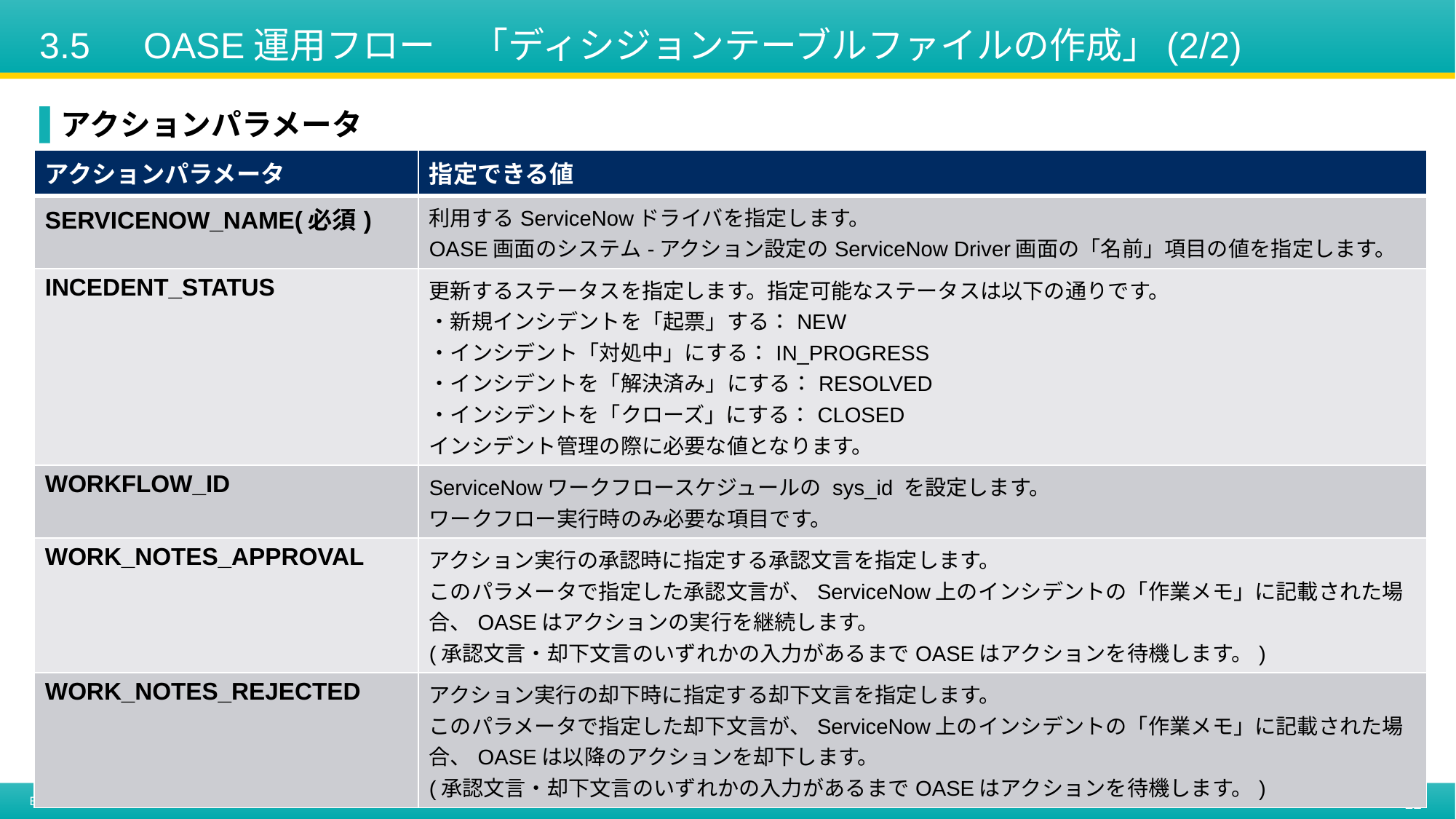

# 3.5　OASE運用フロー　「ディシジョンテーブルファイルの作成」(2/2)
アクションパラメータ
| アクションパラメータ | 指定できる値 |
| --- | --- |
| SERVICENOW\_NAME(必須) | 利用するServiceNowドライバを指定します。 OASE画面のシステム-アクション設定のServiceNow Driver画面の「名前」項目の値を指定します。 |
| INCEDENT\_STATUS | 更新するステータスを指定します。指定可能なステータスは以下の通りです。 ・新規インシデントを「起票」する：NEW ・インシデント「対処中」にする：IN\_PROGRESS ・インシデントを「解決済み」にする：RESOLVED ・インシデントを「クローズ」にする：CLOSED インシデント管理の際に必要な値となります。 |
| WORKFLOW\_ID | ServiceNowワークフロースケジュールの sys\_id を設定します。 ワークフロー実行時のみ必要な項目です。 |
| WORK\_NOTES\_APPROVAL | アクション実行の承認時に指定する承認文言を指定します。 このパラメータで指定した承認文言が、ServiceNow上のインシデントの「作業メモ」に記載された場合、OASEはアクションの実行を継続します。 (承認文言・却下文言のいずれかの入力があるまでOASEはアクションを待機します。) |
| WORK\_NOTES\_REJECTED | アクション実行の却下時に指定する却下文言を指定します。 このパラメータで指定した却下文言が、ServiceNow上のインシデントの「作業メモ」に記載された場合、OASEは以降のアクションを却下します。 (承認文言・却下文言のいずれかの入力があるまでOASEはアクションを待機します。) |